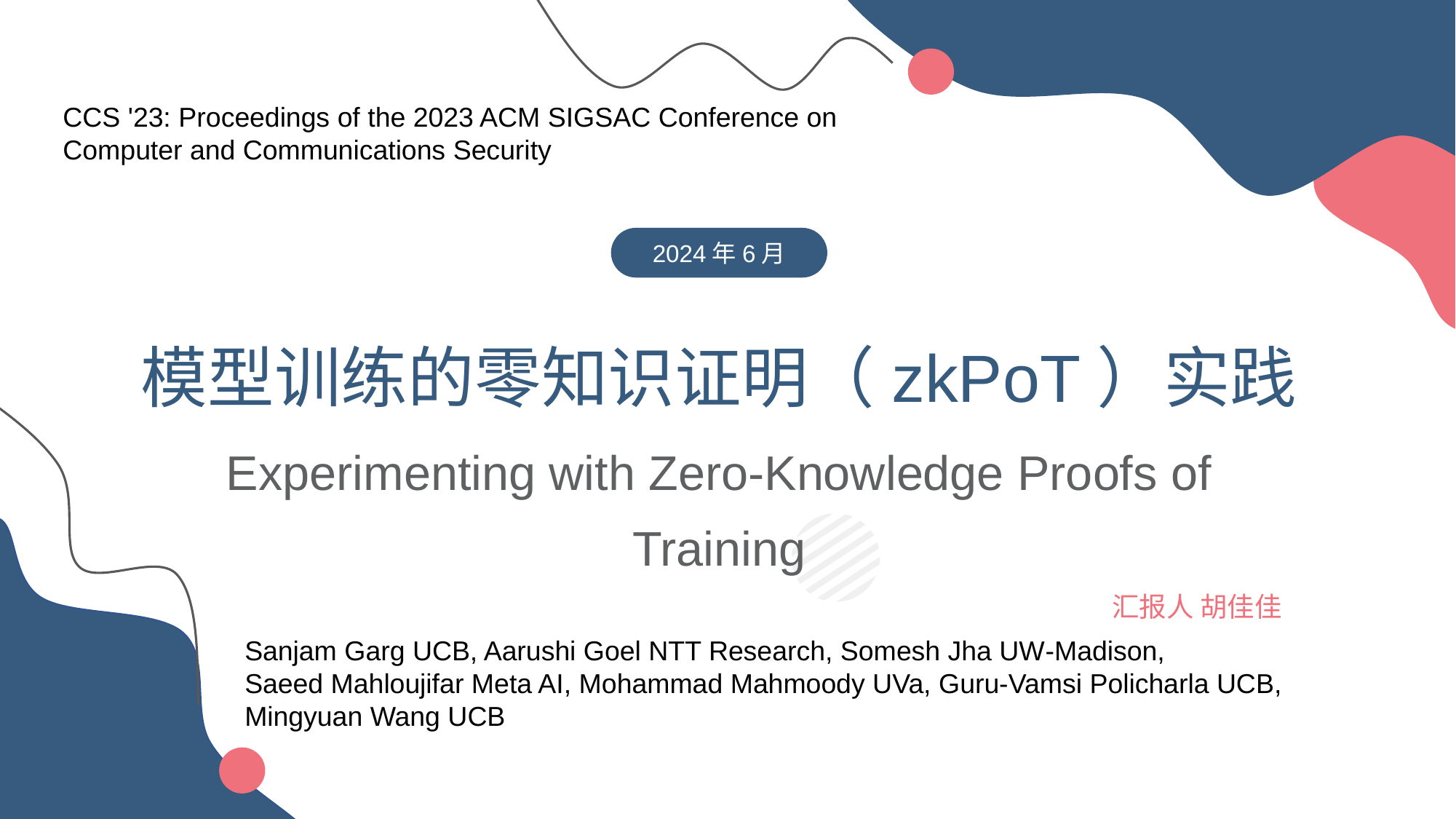

CCS '23: Proceedings of the 2023 ACM SIGSAC Conference on Computer and Communications Security

2024年6月
模型训练的零知识证明（zkPoT）实践
Experimenting with Zero-Knowledge Proofs of Training
汇报人 胡佳佳

Sanjam Garg UCB, Aarushi Goel NTT Research, Somesh Jha UW-Madison,
Saeed Mahloujifar Meta AI, Mohammad Mahmoody UVa, Guru-Vamsi Policharla UCB,
Mingyuan Wang UCB